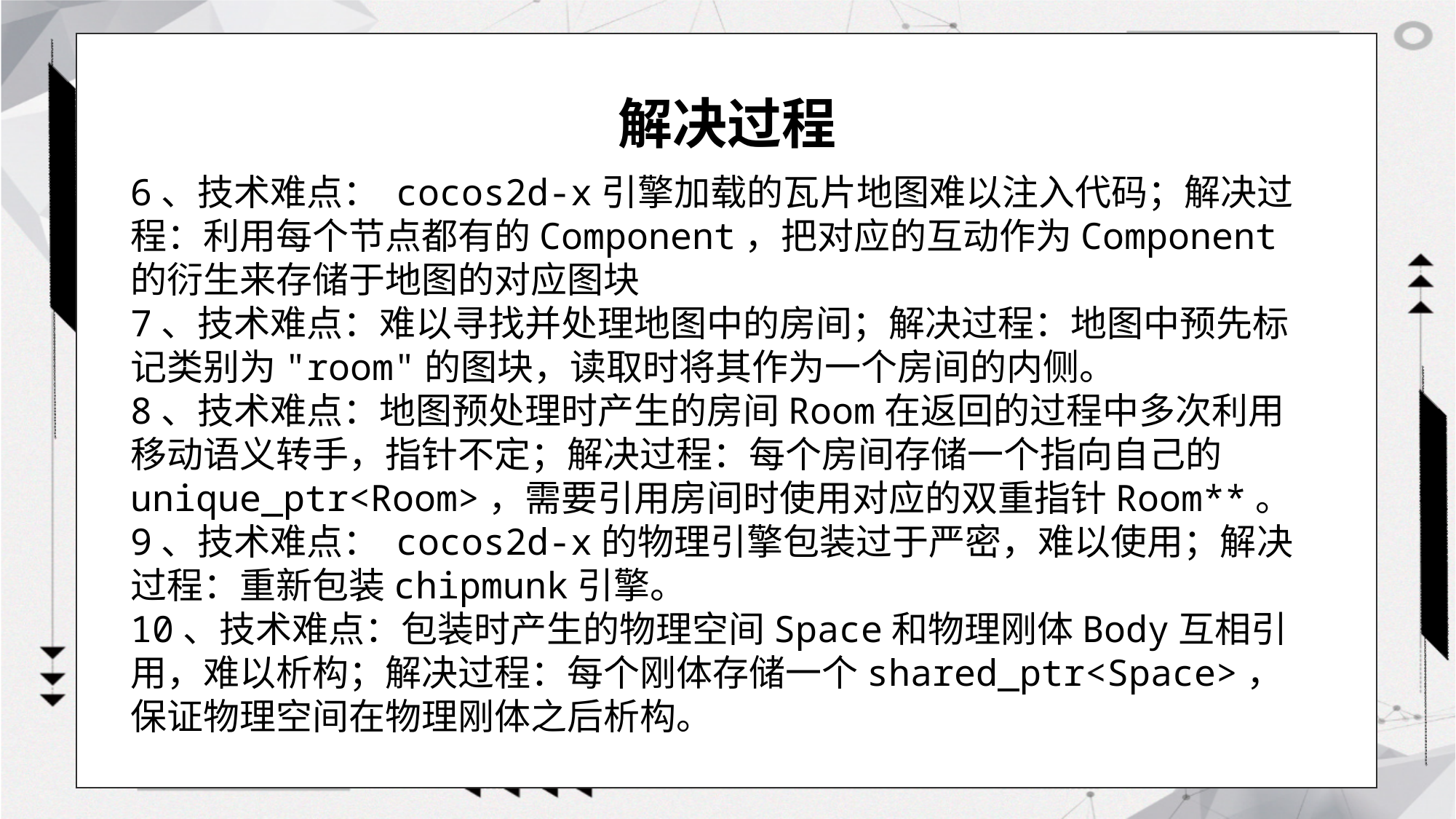

解决过程
6、技术难点： cocos2d-x引擎加载的瓦片地图难以注入代码；解决过程：利用每个节点都有的Component，把对应的互动作为Component的衍生来存储于地图的对应图块
7、技术难点：难以寻找并处理地图中的房间；解决过程：地图中预先标记类别为"room"的图块，读取时将其作为一个房间的内侧。
8、技术难点：地图预处理时产生的房间Room在返回的过程中多次利用移动语义转手，指针不定；解决过程：每个房间存储一个指向自己的unique_ptr<Room>，需要引用房间时使用对应的双重指针Room**。
9、技术难点： cocos2d-x的物理引擎包装过于严密，难以使用；解决过程：重新包装chipmunk引擎。
10、技术难点：包装时产生的物理空间Space和物理刚体Body互相引用，难以析构；解决过程：每个刚体存储一个shared_ptr<Space>，保证物理空间在物理刚体之后析构。